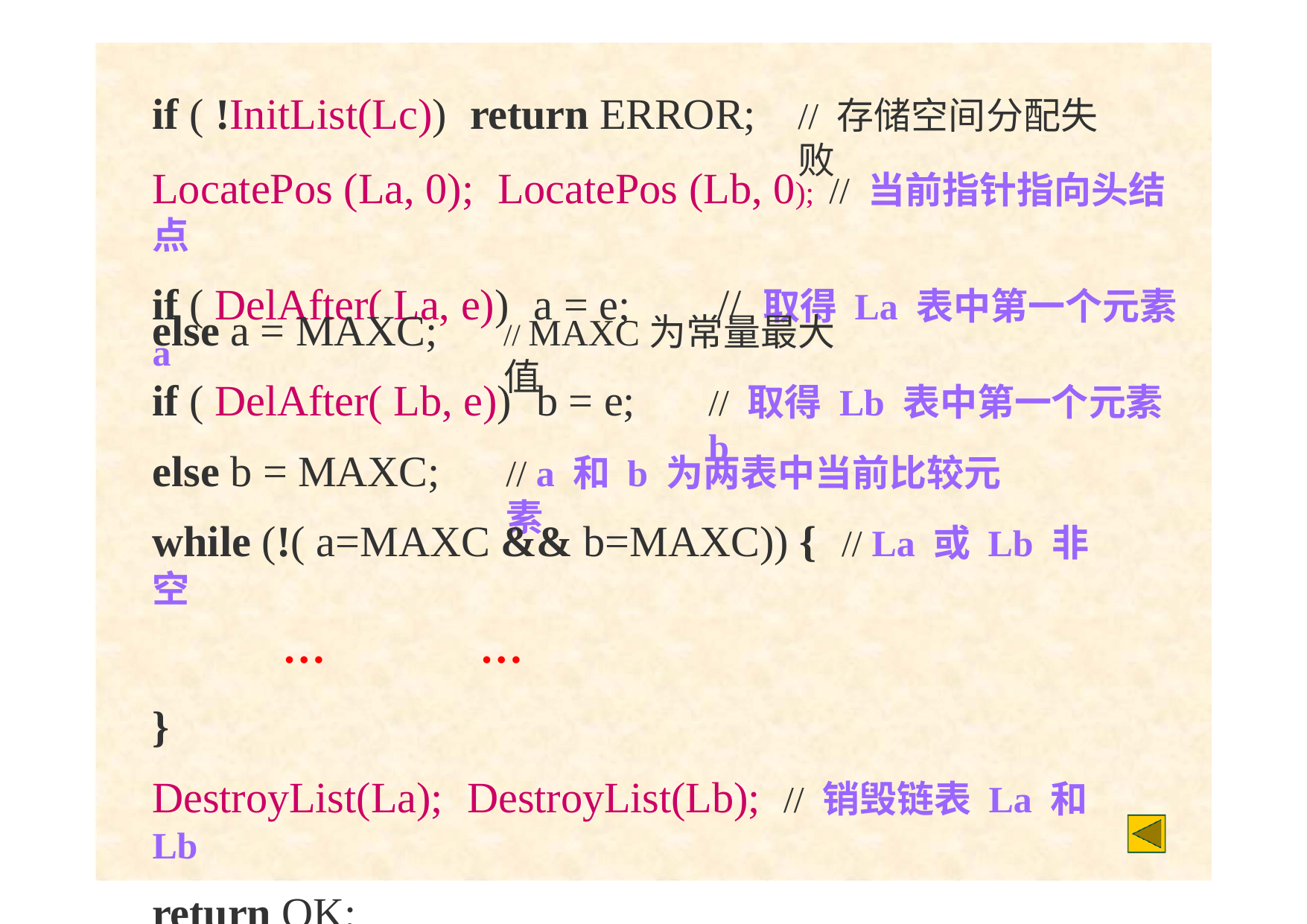

# if ( !InitList(Lc))	return ERROR;
// 存储空间分配失败
LocatePos (La, 0);	LocatePos (Lb, 0); // 当前指针指向头结点
if ( DelAfter( La, e))	a = e;	// 取得 La 表中第一个元素 a
else a = MAXC;
// MAXC为常量最大值
if ( DelAfter( Lb, e))	b = e;
// 取得 Lb 表中第一个元素 b
else b = MAXC;
// a 和 b 为两表中当前比较元素
while (!( a=MAXC && b=MAXC)) {	// La 或 Lb 非空
…	…
}
DestroyList(La);	DestroyList(Lb);	// 销毁链表 La 和 Lb
return OK;